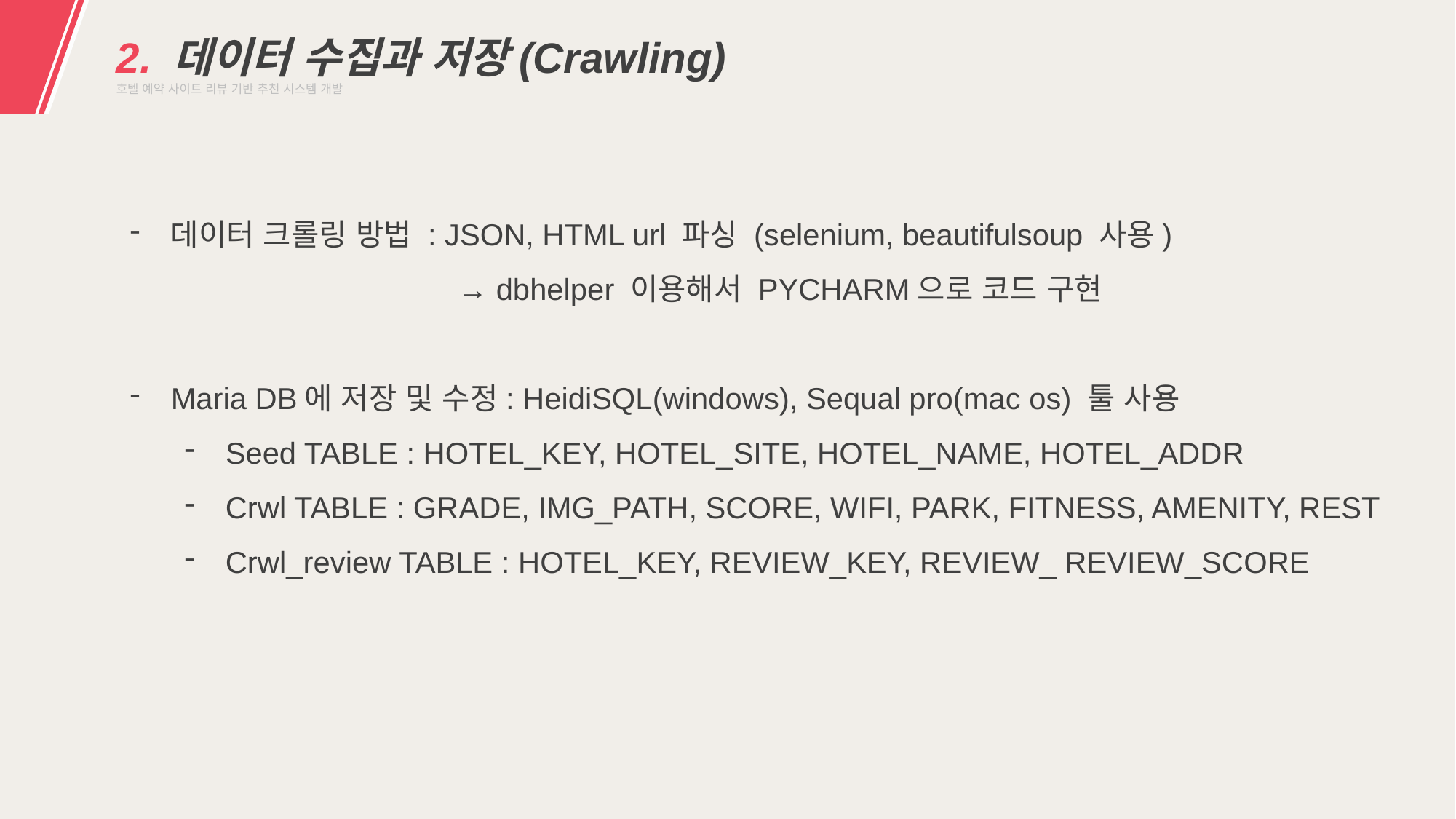

2. 데이터 수집과 저장(Crawling)
호텔 예약 사이트 리뷰 기반 추천 시스템 개발

데이터 크롤링 방법 : JSON, HTML url 파싱 (selenium, beautifulsoup 사용)
			→ dbhelper 이용해서 PYCHARM으로 코드 구현

Maria DB에 저장 및 수정: HeidiSQL(windows), Sequal pro(mac os) 툴 사용
Seed TABLE : HOTEL_KEY, HOTEL_SITE, HOTEL_NAME, HOTEL_ADDR
Crwl TABLE : GRADE, IMG_PATH, SCORE, WIFI, PARK, FITNESS, AMENITY, REST
Crwl_review TABLE : HOTEL_KEY, REVIEW_KEY, REVIEW_ REVIEW_SCORE